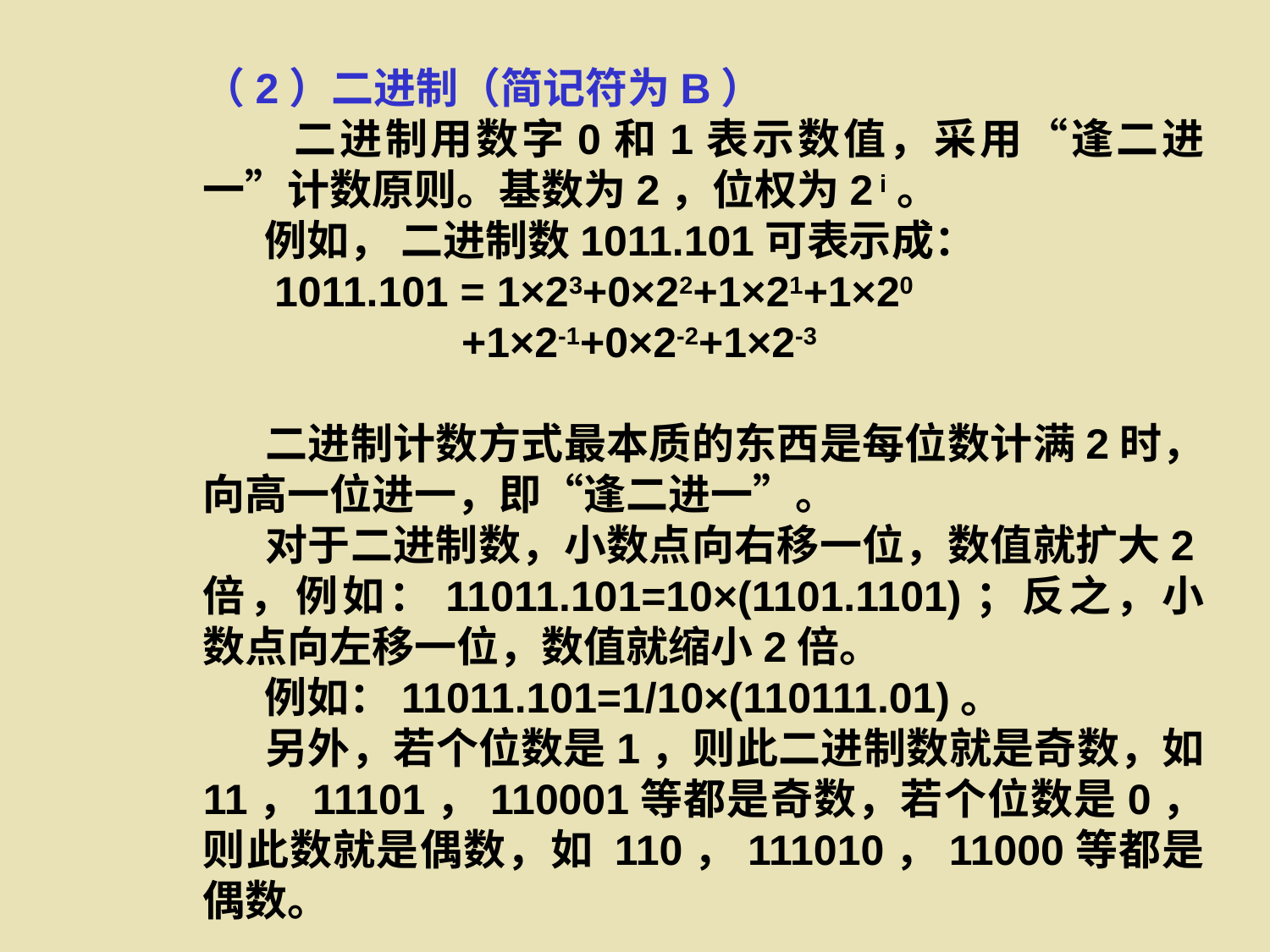

（2）二进制（简记符为B）
　　二进制用数字0和1表示数值，采用“逢二进一”计数原则。基数为2，位权为2 i。
　  例如， 二进制数1011.101可表示成：
　  1011.101 = 1×23+0×22+1×21+1×20
　　　　　　　　　     +1×2-1+0×2-2+1×2-3

　  二进制计数方式最本质的东西是每位数计满2时，向高一位进一，即“逢二进一”。
　  对于二进制数，小数点向右移一位，数值就扩大2倍，例如：11011.101=10×(1101.1101)；反之，小数点向左移一位，数值就缩小2倍。
　  例如：11011.101=1/10×(110111.01)。
　  另外，若个位数是1，则此二进制数就是奇数，如 11，11101，110001等都是奇数，若个位数是0，则此数就是偶数，如 110，111010，11000等都是偶数。